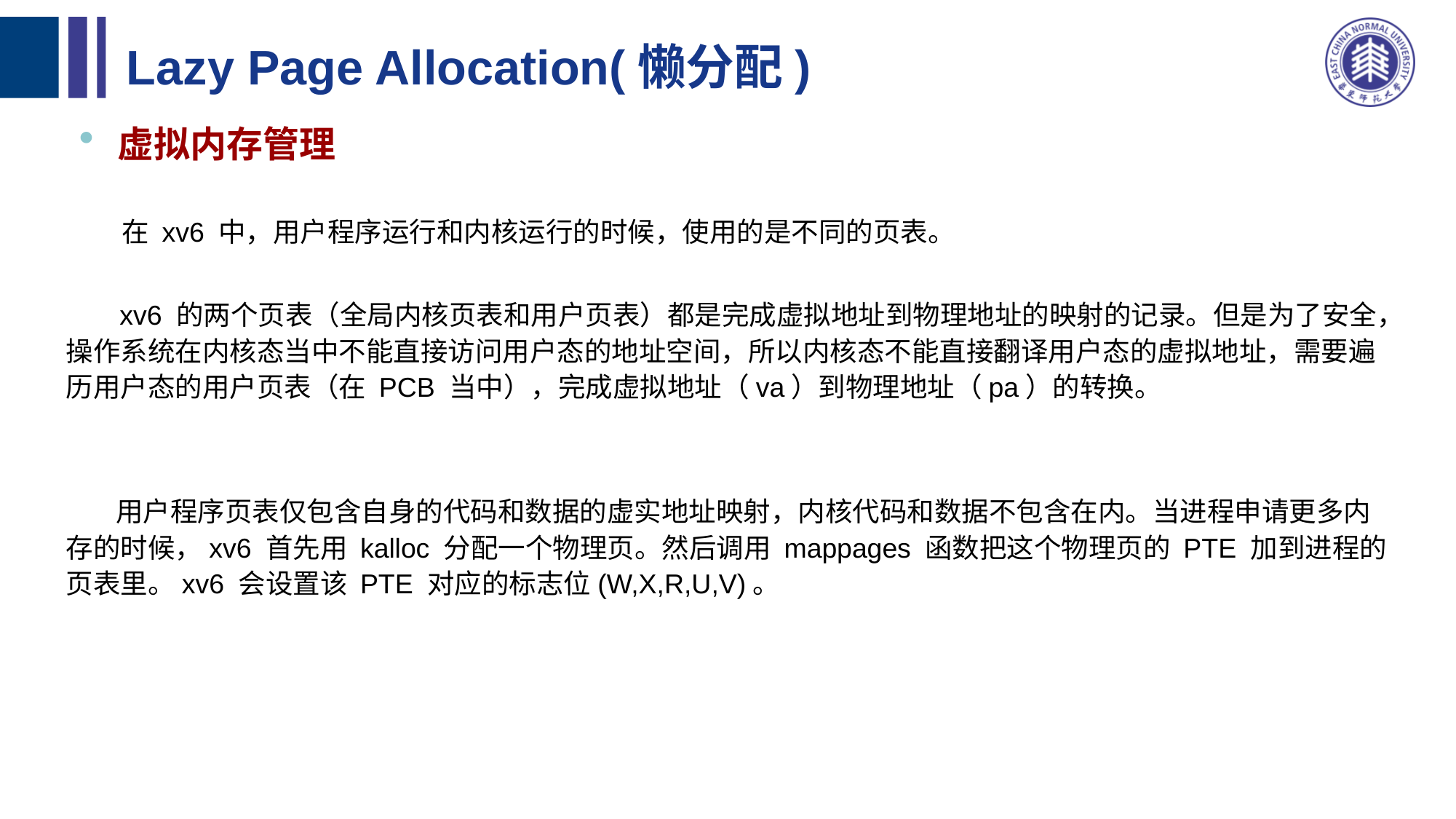

# Lazy Page Allocation(懒分配)
虚拟内存管理

        在 xv6 中，用户程序运行和内核运行的时候，使用的是不同的页表。

       xv6 的两个页表（全局内核页表和用户页表）都是完成虚拟地址到物理地址的映射的记录。但是为了安全，操作系统在内核态当中不能直接访问用户态的地址空间，所以内核态不能直接翻译用户态的虚拟地址，需要遍历用户态的用户页表（在 PCB 当中），完成虚拟地址（va）到物理地址（pa）的转换。

       用户程序页表仅包含自身的代码和数据的虚实地址映射，内核代码和数据不包含在内。当进程申请更多内存的时候，xv6 首先用 kalloc 分配一个物理页。然后调用 mappages 函数把这个物理页的 PTE 加到进程的页表里。xv6 会设置该 PTE 对应的标志位(W,X,R,U,V)。